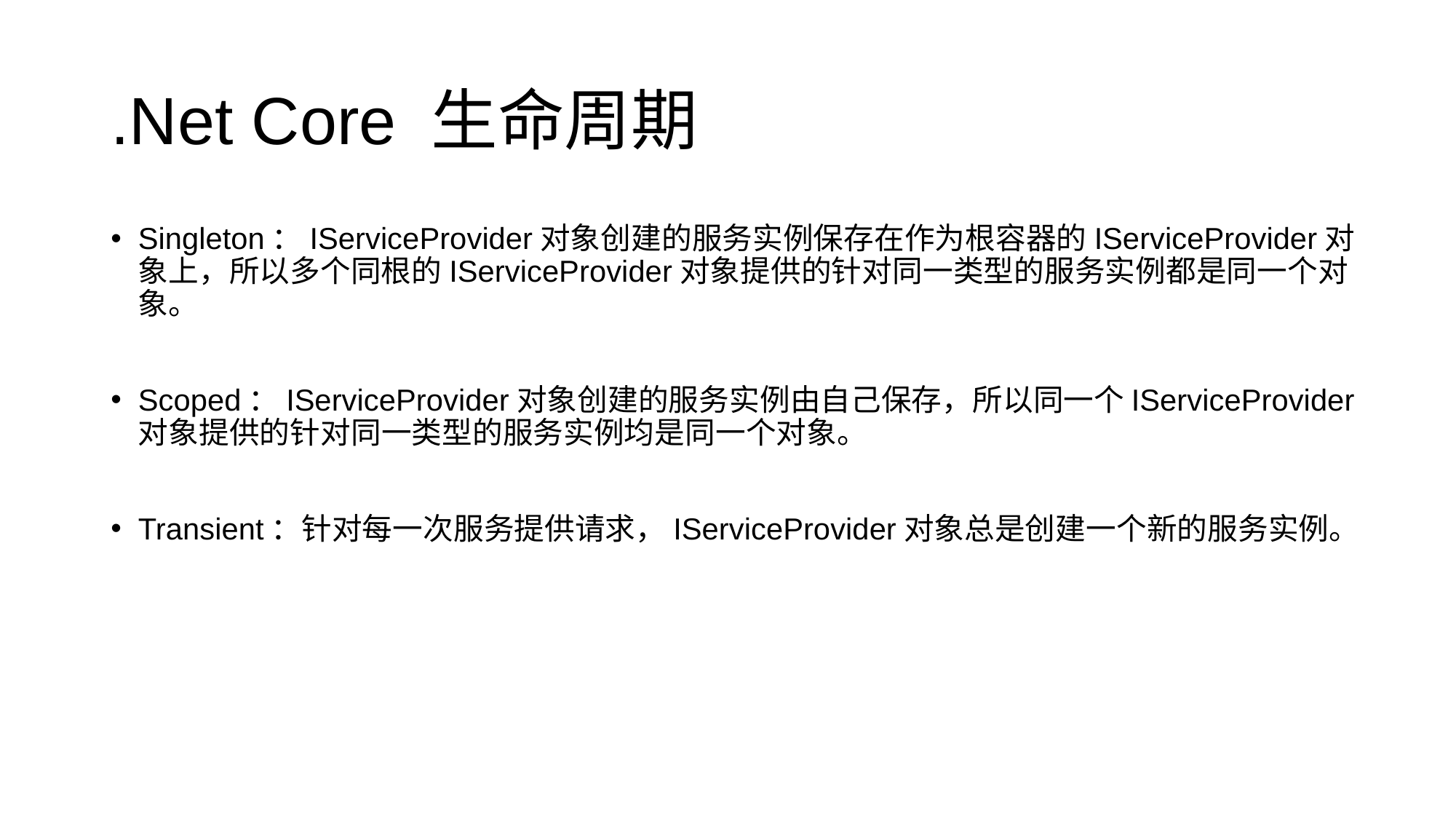

# .Net Core 生命周期
Singleton：IServiceProvider对象创建的服务实例保存在作为根容器的IServiceProvider对象上，所以多个同根的IServiceProvider对象提供的针对同一类型的服务实例都是同一个对象。

Scoped：IServiceProvider对象创建的服务实例由自己保存，所以同一个IServiceProvider对象提供的针对同一类型的服务实例均是同一个对象。

Transient：针对每一次服务提供请求，IServiceProvider对象总是创建一个新的服务实例。